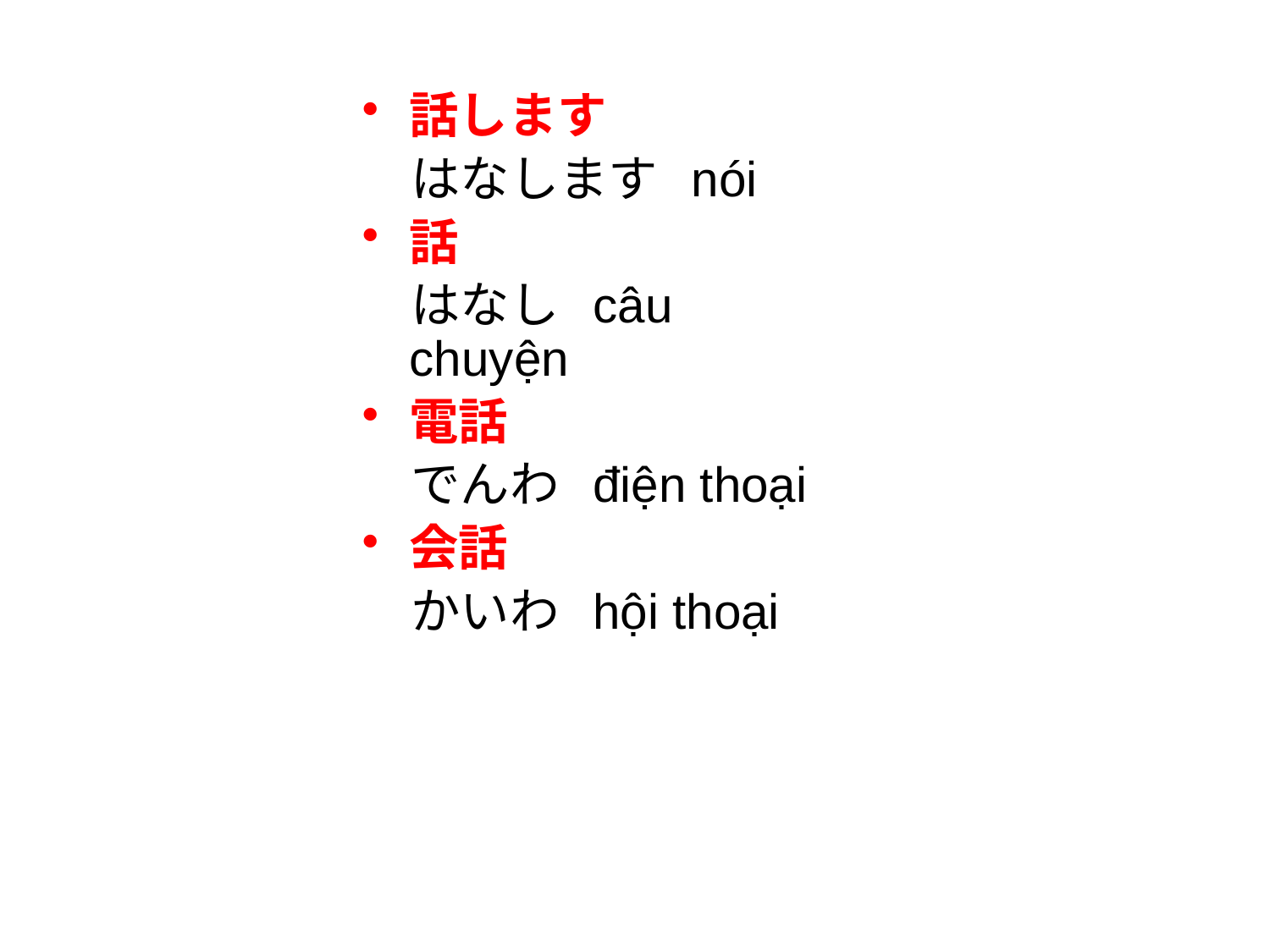

話します
　はなします  nói
話
　はなし  câu chuyện
電話
　でんわ  điện thoại
会話
　かいわ  hội thoại